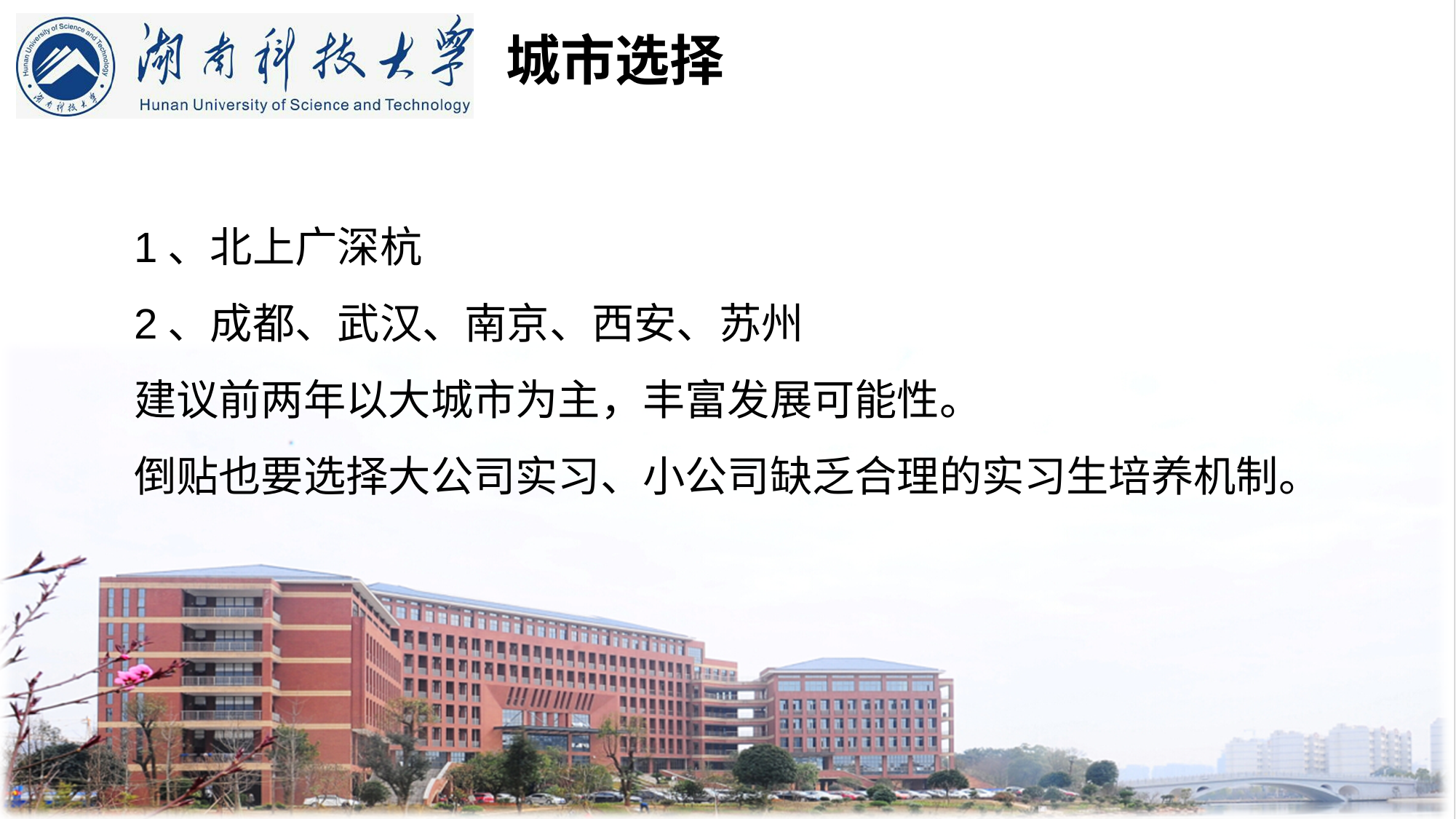

城市选择
1、北上广深杭
2、成都、武汉、南京、西安、苏州
建议前两年以大城市为主，丰富发展可能性。
倒贴也要选择大公司实习、小公司缺乏合理的实习生培养机制。